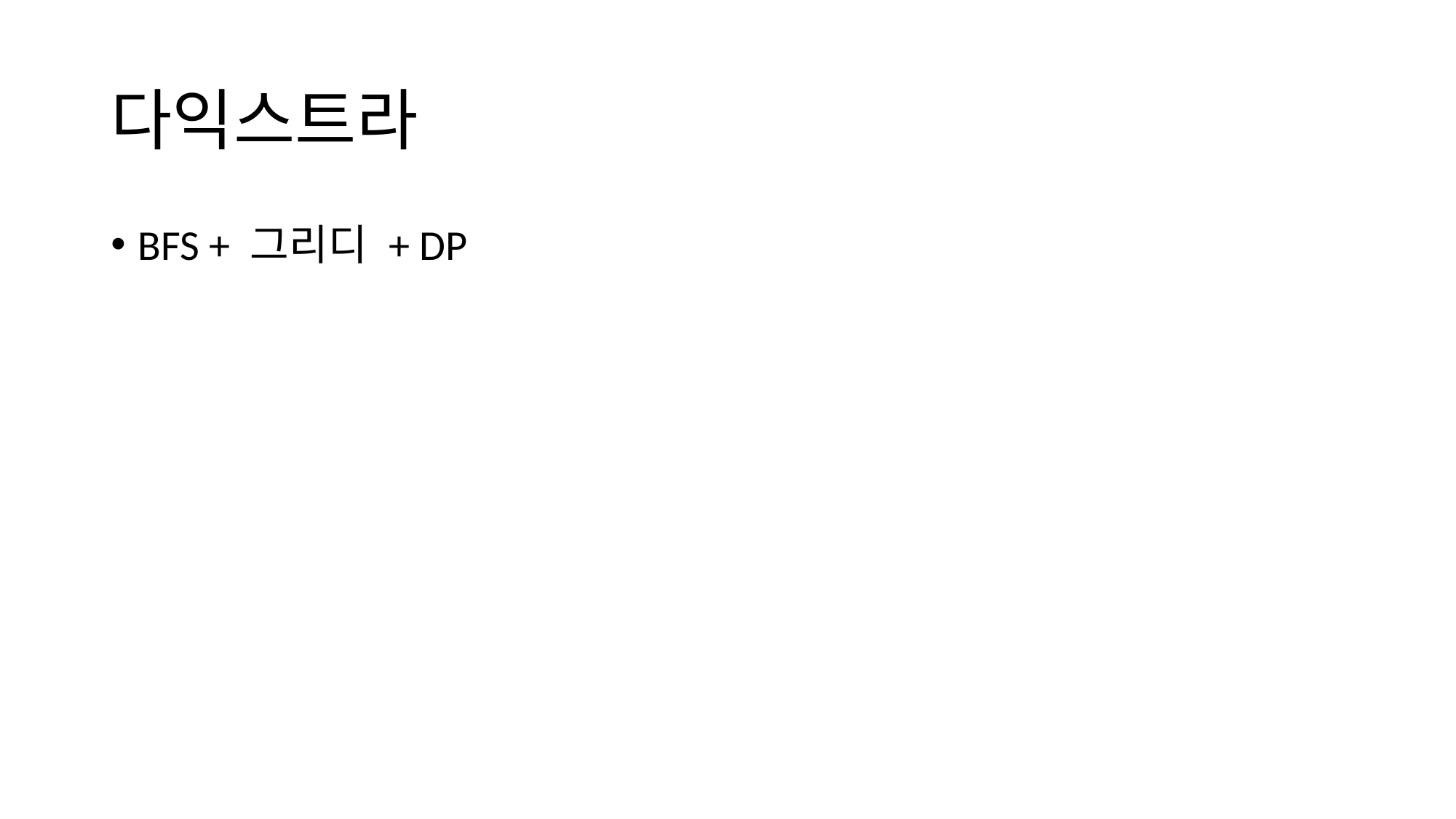

# 다익스트라
BFS + 그리디 + DP